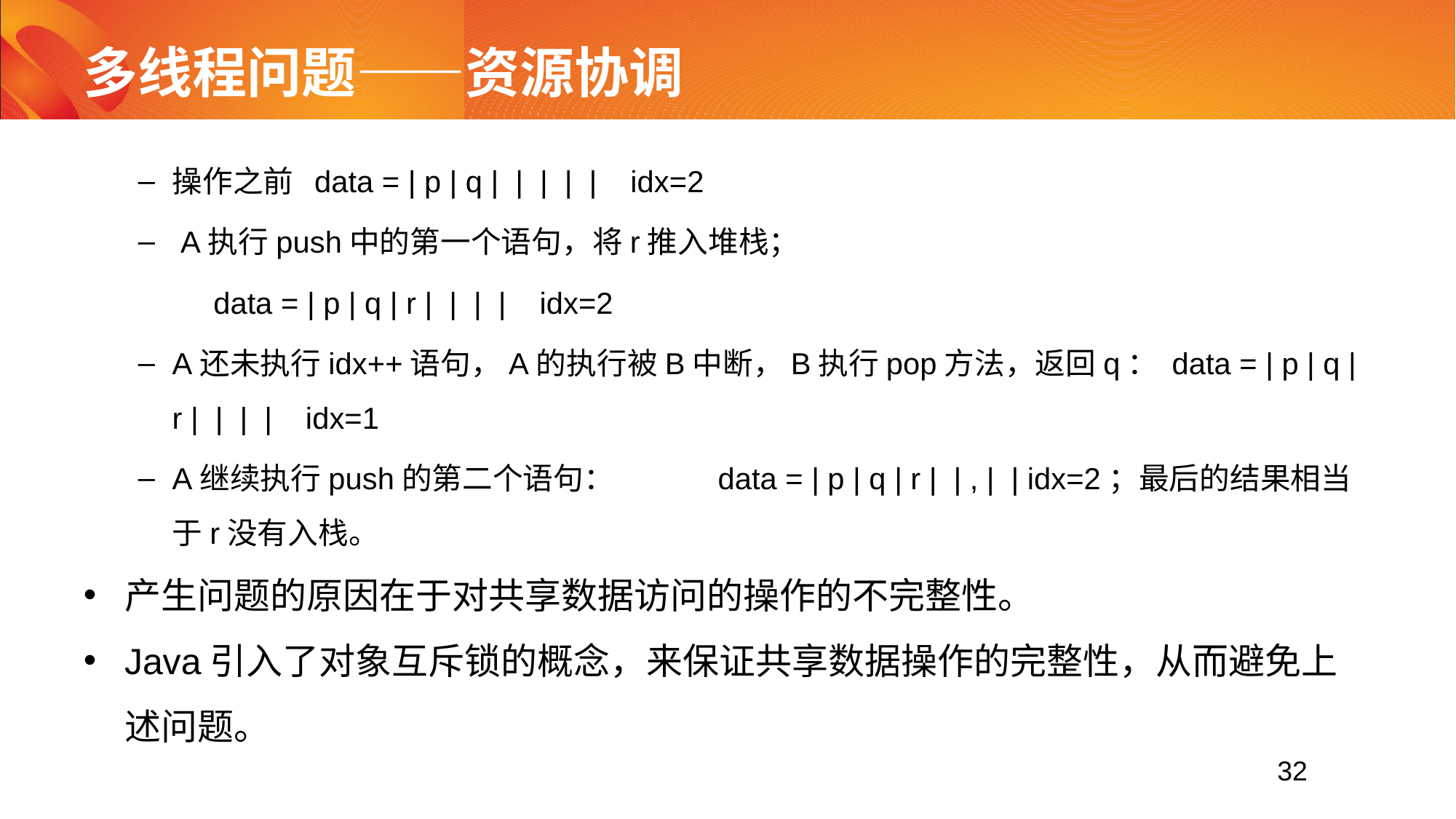

# 多线程问题——资源协调
操作之前  data = | p | q |  |  |  |  |    idx=2
 A执行push中的第一个语句，将r推入堆栈；
         data = | p | q | r |  |  |  |    idx=2
A还未执行idx++语句，A的执行被B中断，B执行pop方法，返回q： data = | p | q | r |  |  |  |    idx=1
A继续执行push的第二个语句： 	data = | p | q | r |  | , |  | idx=2；最后的结果相当于r没有入栈。
产生问题的原因在于对共享数据访问的操作的不完整性。
Java引入了对象互斥锁的概念，来保证共享数据操作的完整性，从而避免上述问题。